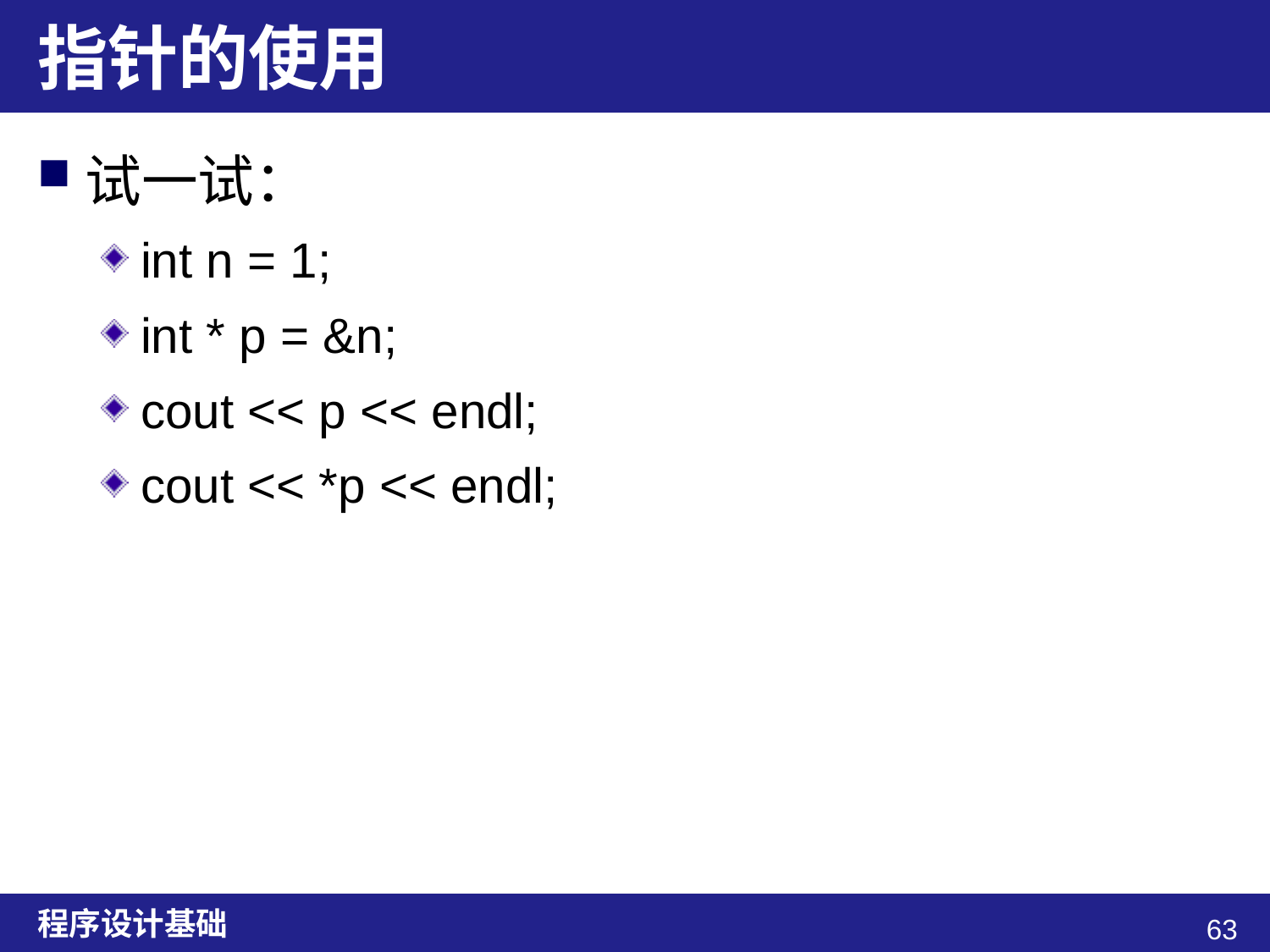

# 指针的使用
试一试：
int n = 1;
int * p = &n;
cout << p << endl;
cout << *p << endl;